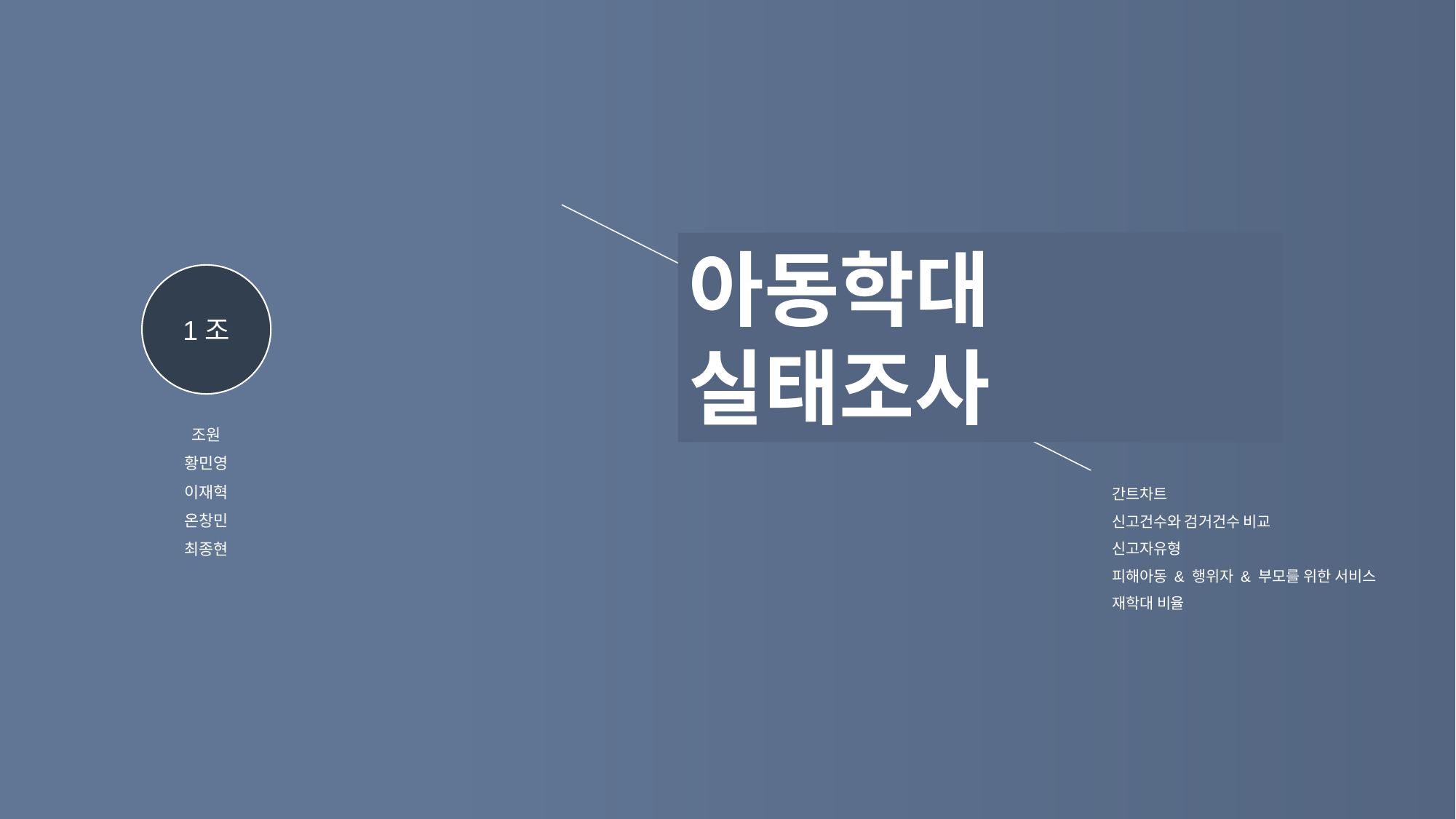

아동학대
실태조사
1조
조원
황민영
이재혁
온창민
최종현
간트차트
신고건수와 검거건수 비교
신고자유형
피해아동 & 행위자 & 부모를 위한 서비스
재학대 비율